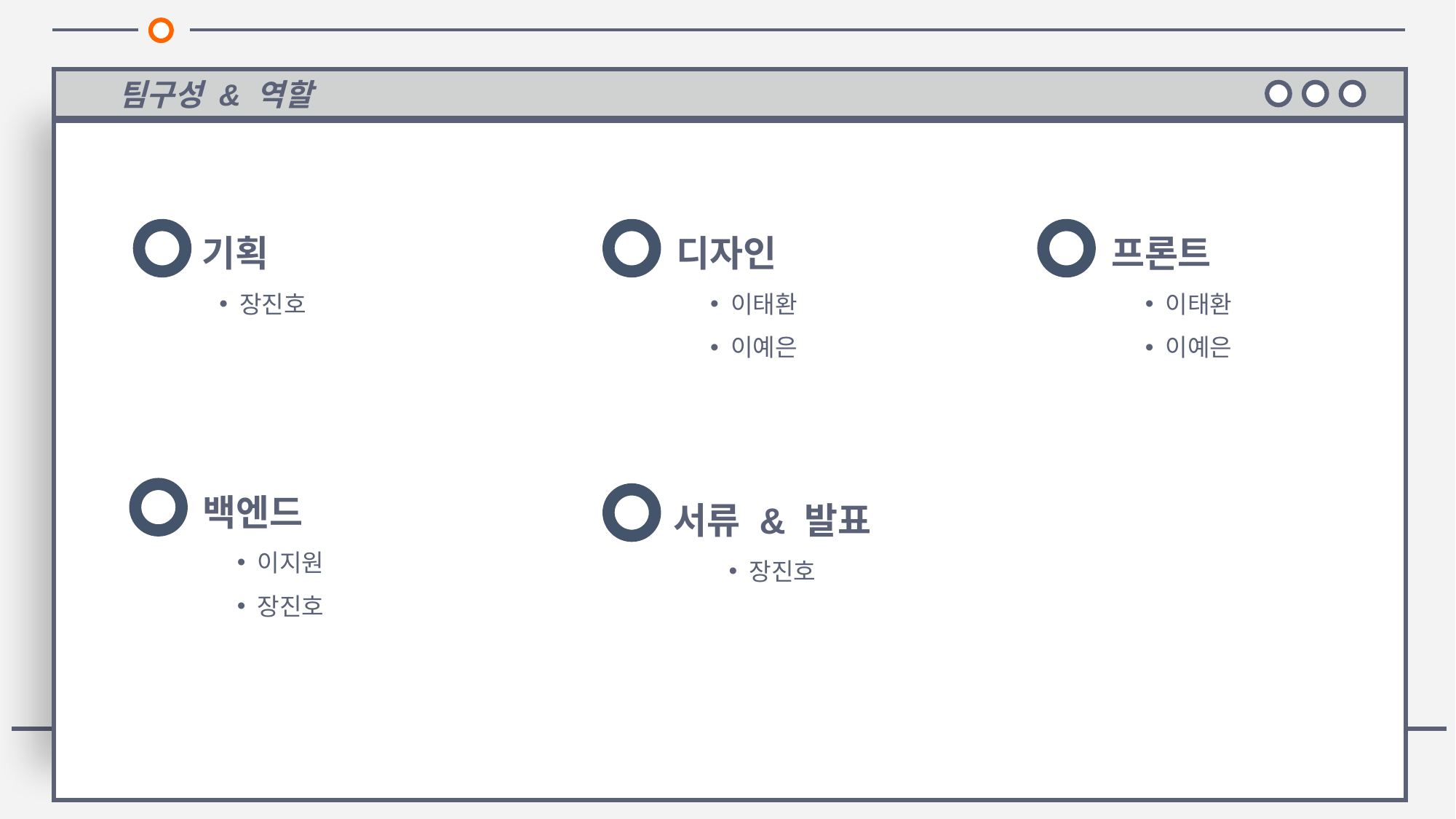

팀구성 & 역할

기획
장진호
디자인
이태환
이예은
프론트
이태환
이예은

백엔드
이지원
장진호
서류 & 발표
장진호